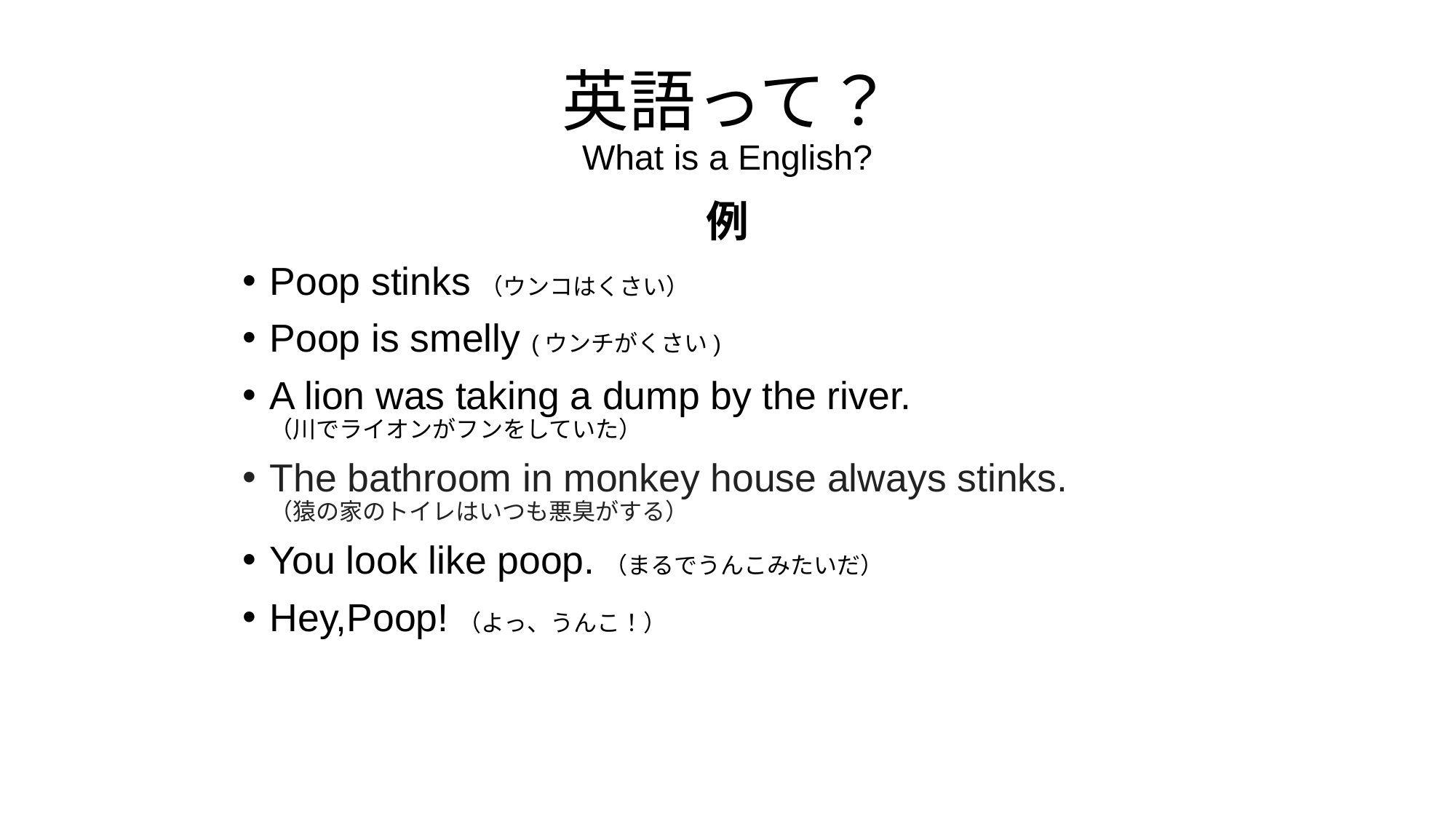

# 英語って？ What is a English?
例
Poop stinks（ウンコはくさい）
Poop is smelly (ウンチがくさい)
A lion was taking a dump by the river.
（川でライオンがフンをしていた）
The bathroom in monkey house always stinks.
（猿の家のトイレはいつも悪臭がする）
You look like poop.（まるでうんこみたいだ）
Hey,Poop!（よっ、うんこ！）